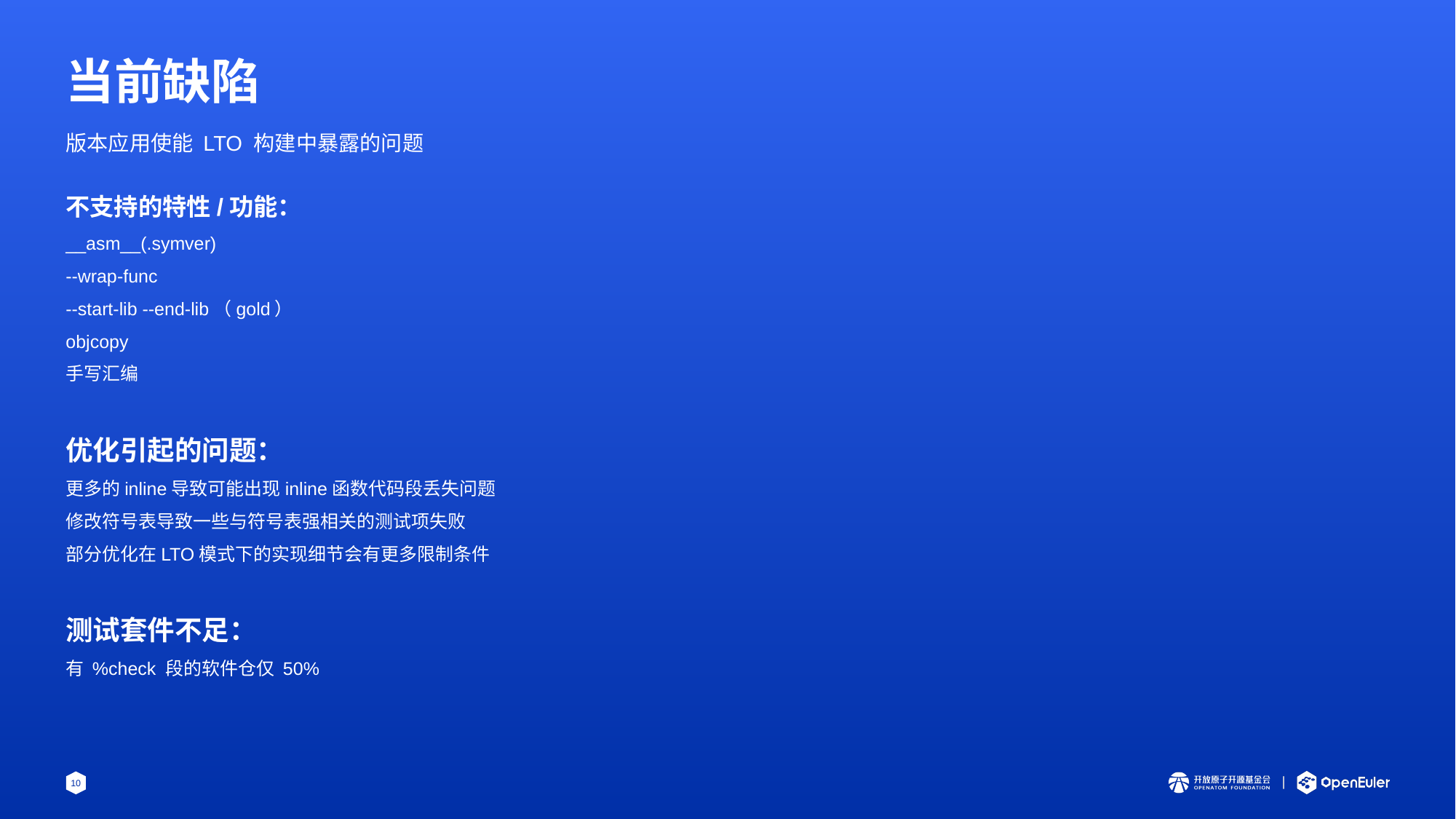

# 当前缺陷
版本应用使能 LTO 构建中暴露的问题
不支持的特性/功能：
__asm__(.symver)
--wrap-func
--start-lib --end-lib（gold）
objcopy
手写汇编

优化引起的问题：
更多的inline导致可能出现inline函数代码段丢失问题
修改符号表导致一些与符号表强相关的测试项失败
部分优化在LTO模式下的实现细节会有更多限制条件

测试套件不足：
有 %check 段的软件仓仅 50%

10